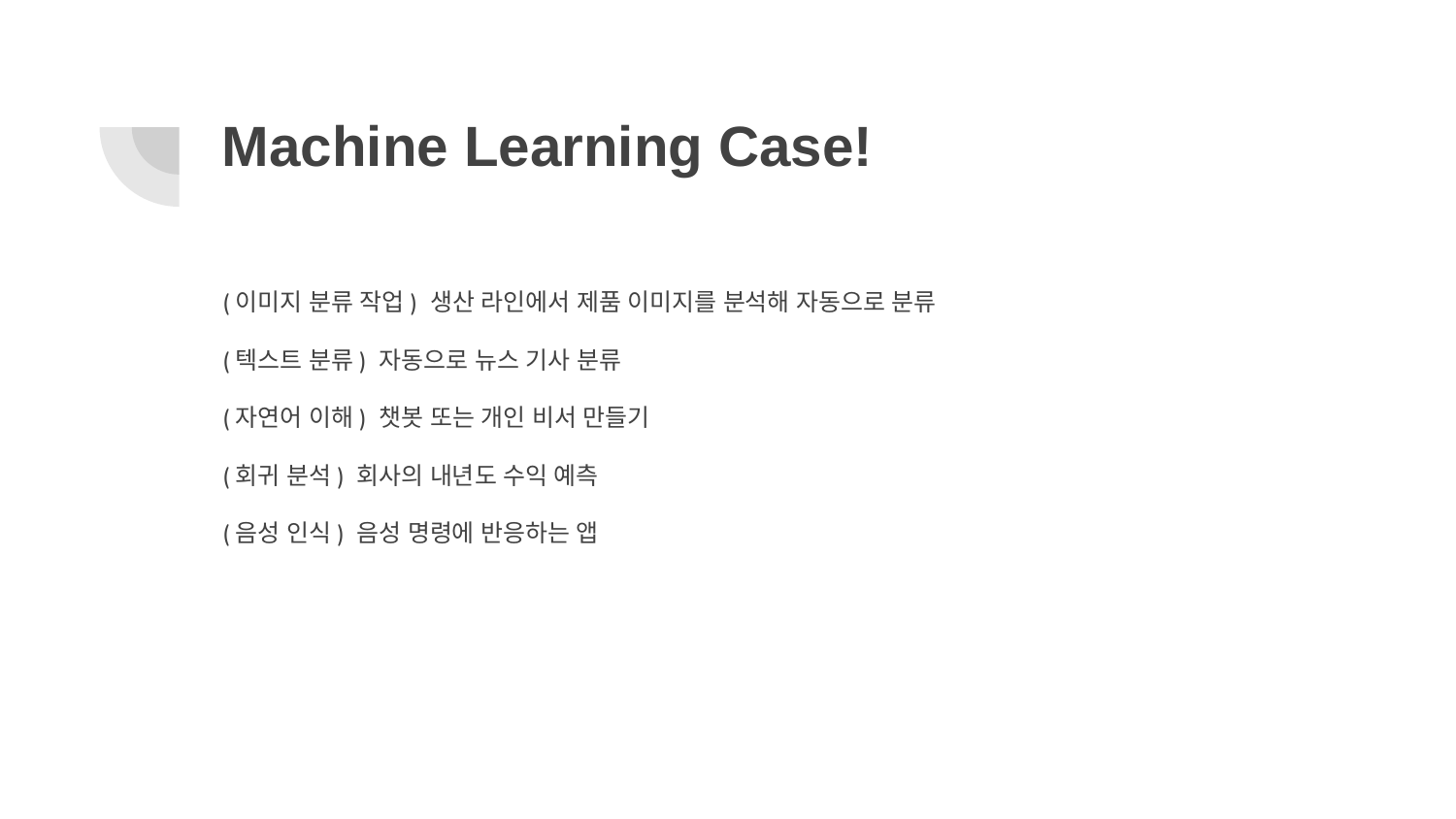

# Machine Learning Case!
(이미지 분류 작업) 생산 라인에서 제품 이미지를 분석해 자동으로 분류
(텍스트 분류) 자동으로 뉴스 기사 분류
(자연어 이해) 챗봇 또는 개인 비서 만들기
(회귀 분석) 회사의 내년도 수익 예측
(음성 인식) 음성 명령에 반응하는 앱